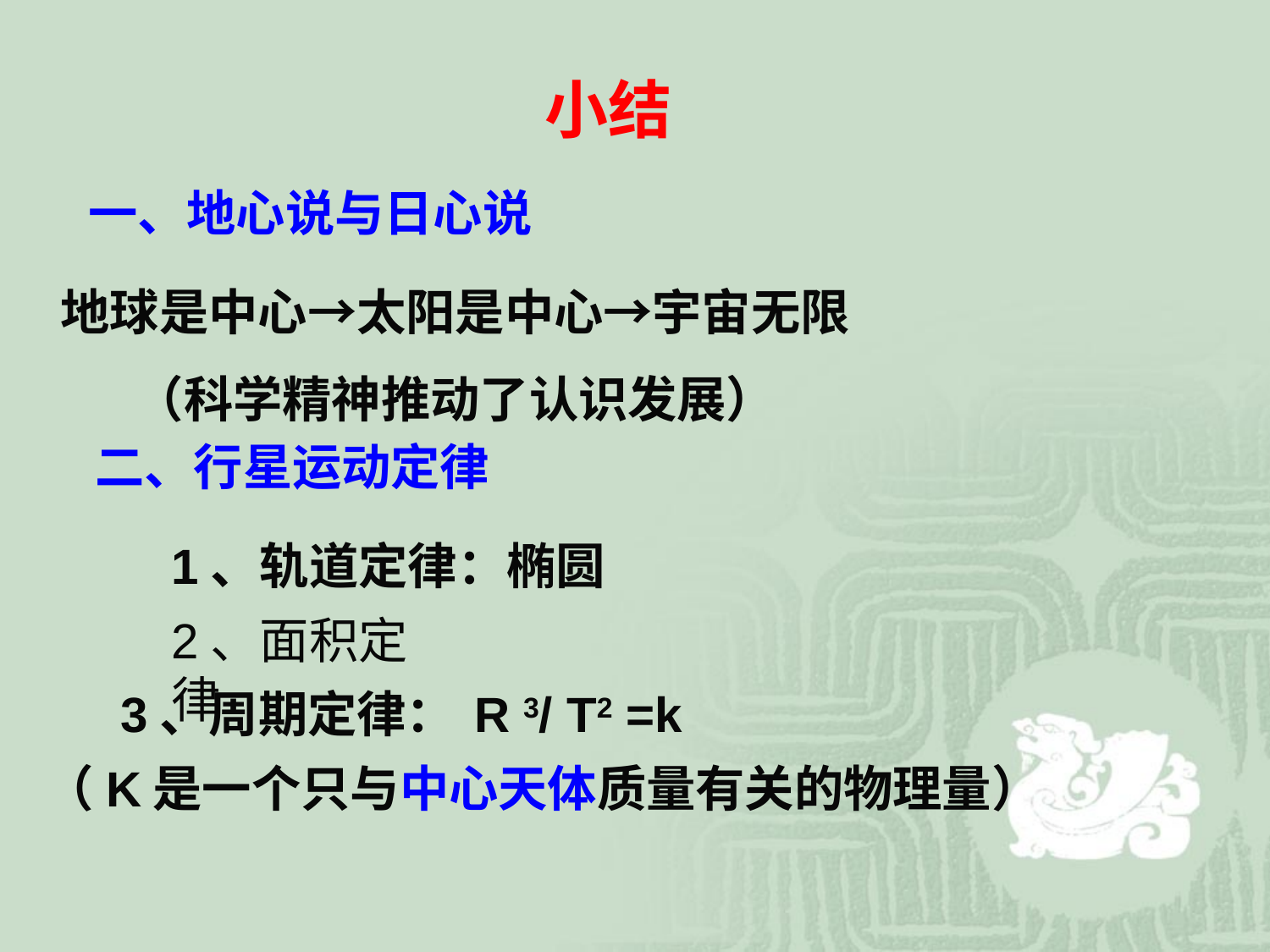

小结
一、地心说与日心说
地球是中心→太阳是中心→宇宙无限
（科学精神推动了认识发展）
二、行星运动定律
1、轨道定律：椭圆
2、面积定律
3、周期定律：
R 3/ T2 =k
（K是一个只与中心天体质量有关的物理量）